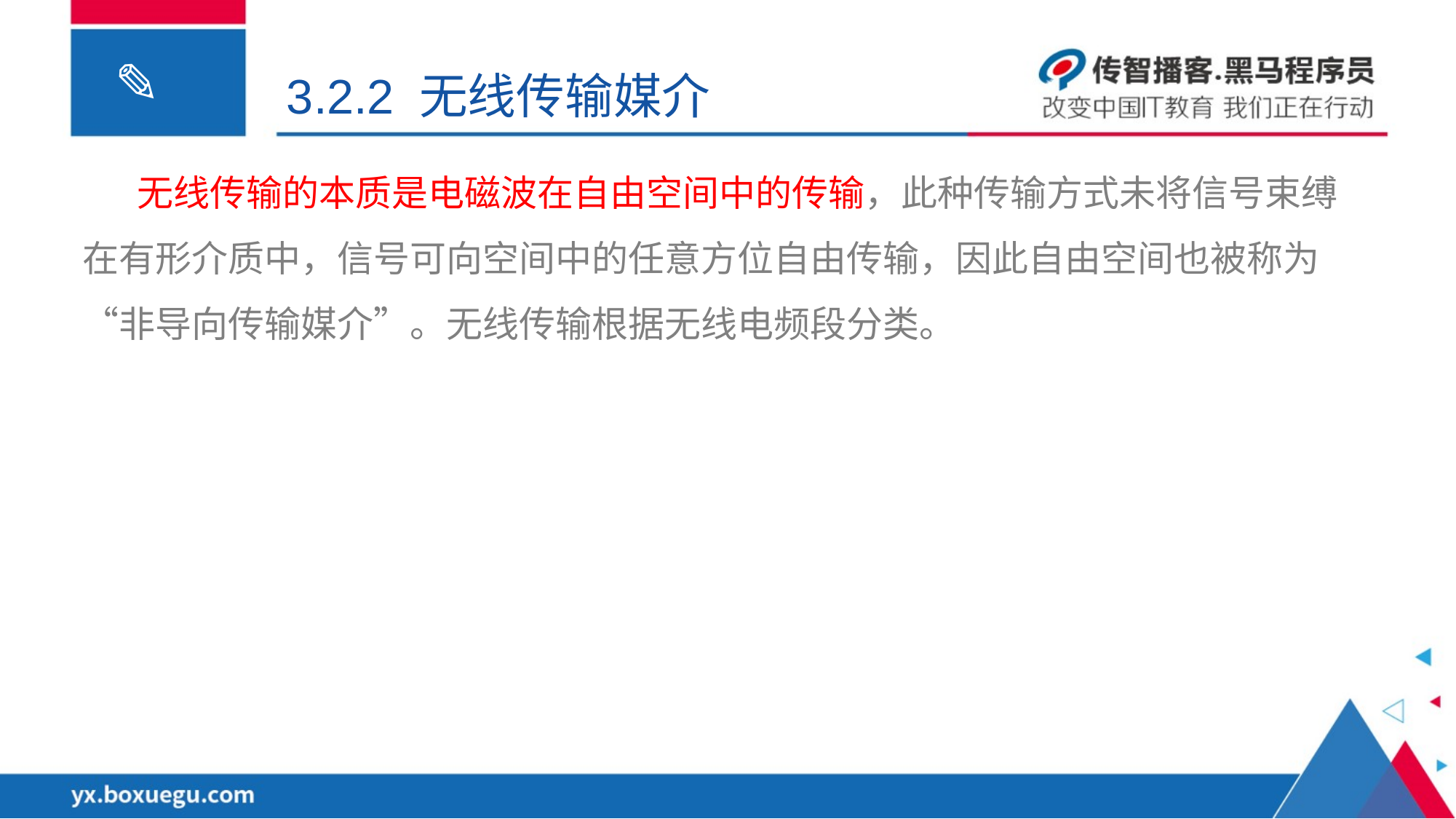

3.2.2 无线传输媒介
无线传输的本质是电磁波在自由空间中的传输，此种传输方式未将信号束缚在有形介质中，信号可向空间中的任意方位自由传输，因此自由空间也被称为“非导向传输媒介”。无线传输根据无线电频段分类。